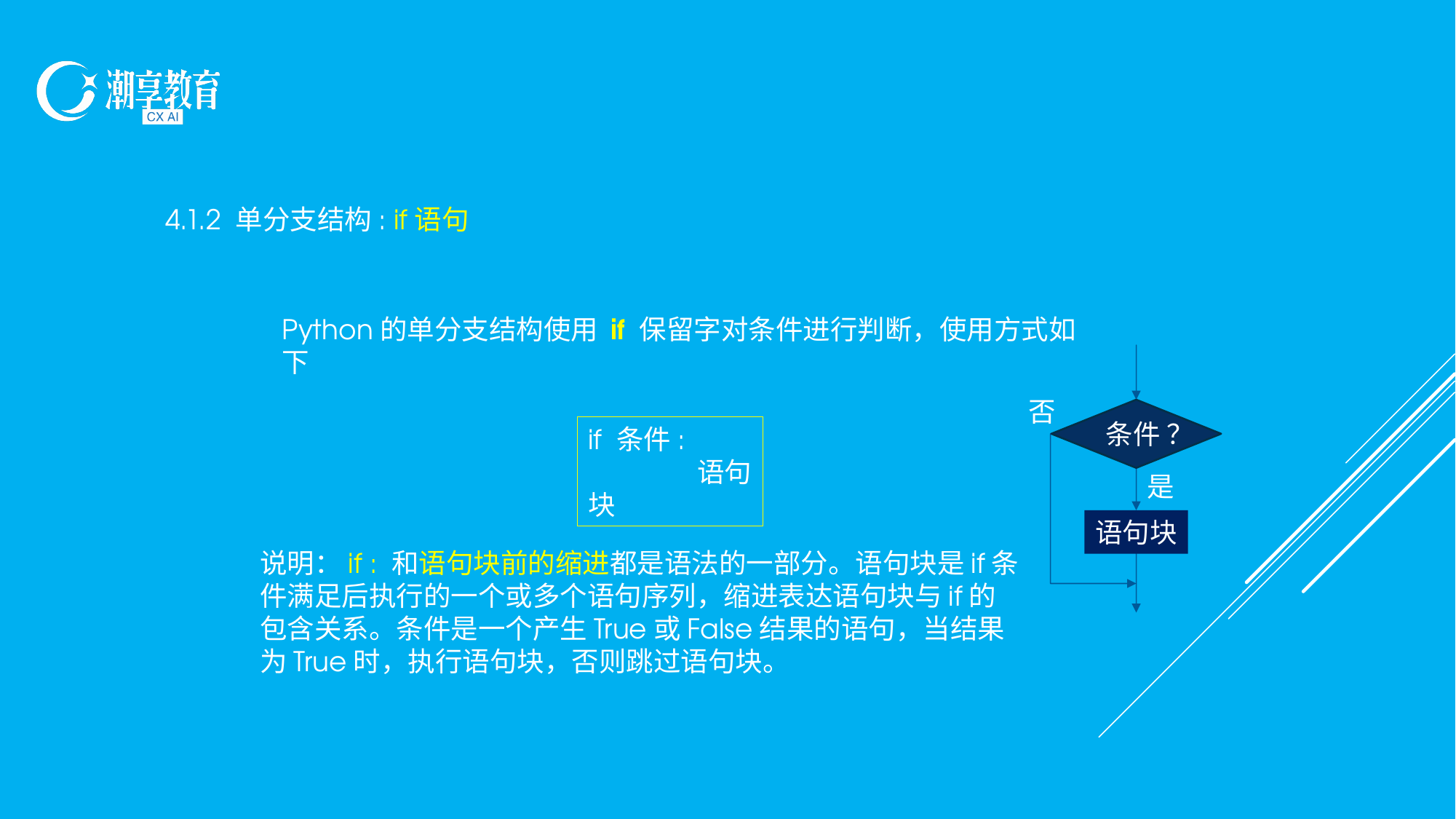

4.1.2 单分支结构: if语句
Python的单分支结构使用 if 保留字对条件进行判断，使用方式如下
否
条件 ？
if 条件:
	语句块
是
语句块
说明：if : 和语句块前的缩进都是语法的一部分。语句块是if条件满足后执行的一个或多个语句序列，缩进表达语句块与if的包含关系。条件是一个产生True或False结果的语句，当结果为True时，执行语句块，否则跳过语句块。